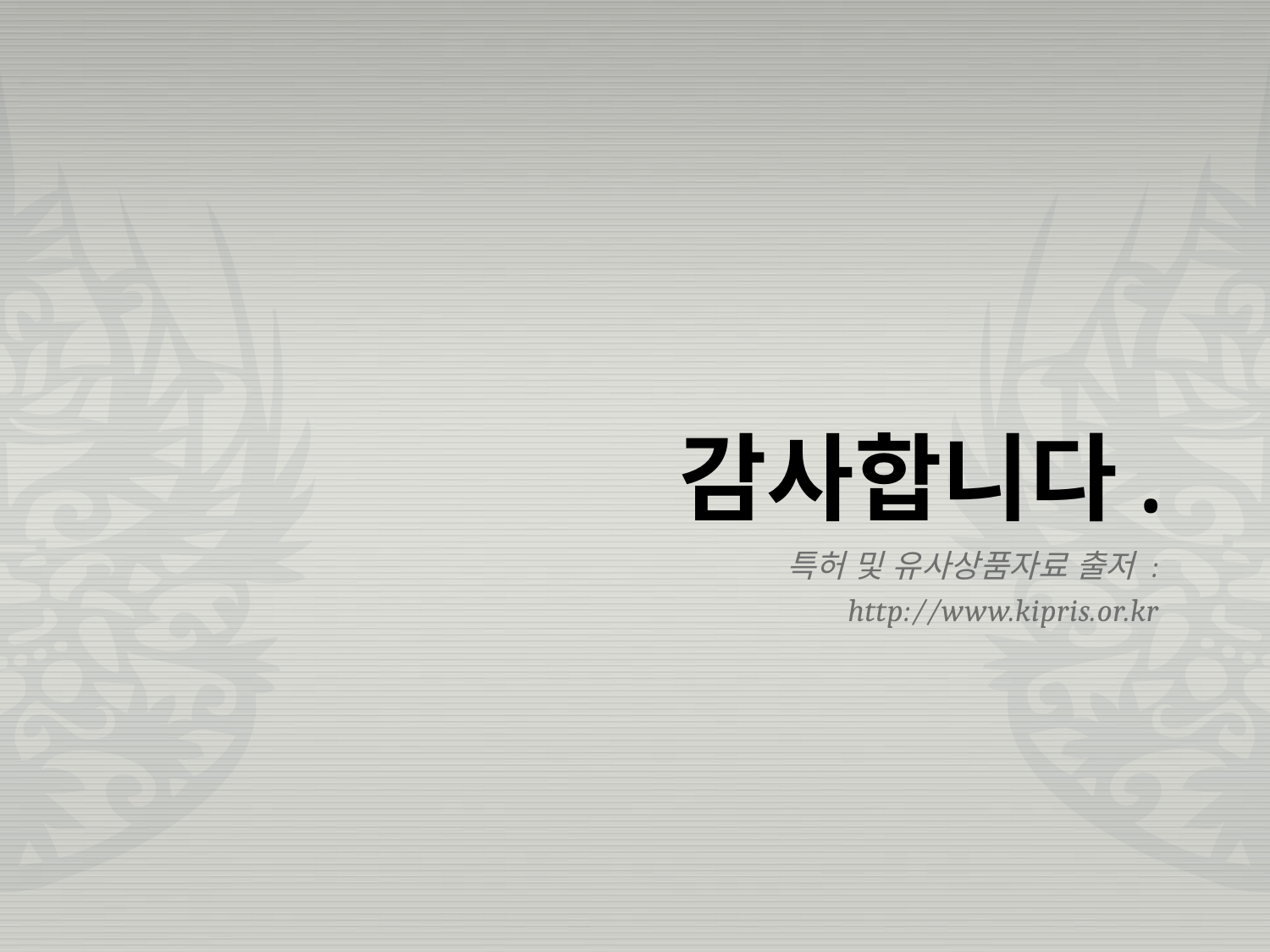

# 감사합니다.
특허 및 유사상품자료 출저 :
http://www.kipris.or.kr